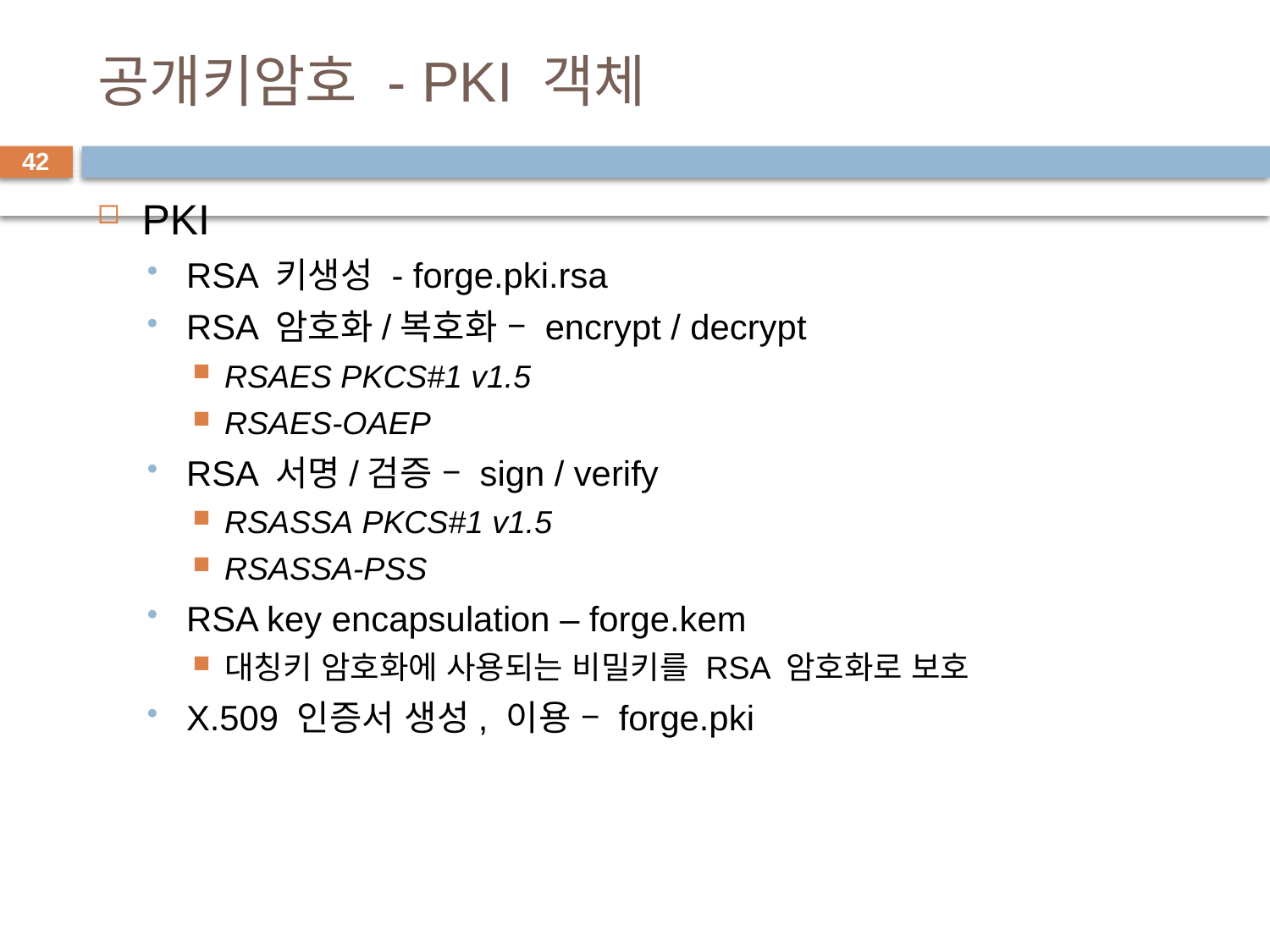

# 공개키암호 - PKI 객체
42
PKI
RSA 키생성 - forge.pki.rsa
RSA 암호화/복호화 – encrypt / decrypt
RSAES PKCS#1 v1.5
RSAES-OAEP
RSA 서명/검증 – sign / verify
RSASSA PKCS#1 v1.5
RSASSA-PSS
RSA key encapsulation – forge.kem
대칭키 암호화에 사용되는 비밀키를 RSA 암호화로 보호
X.509 인증서 생성, 이용 – forge.pki